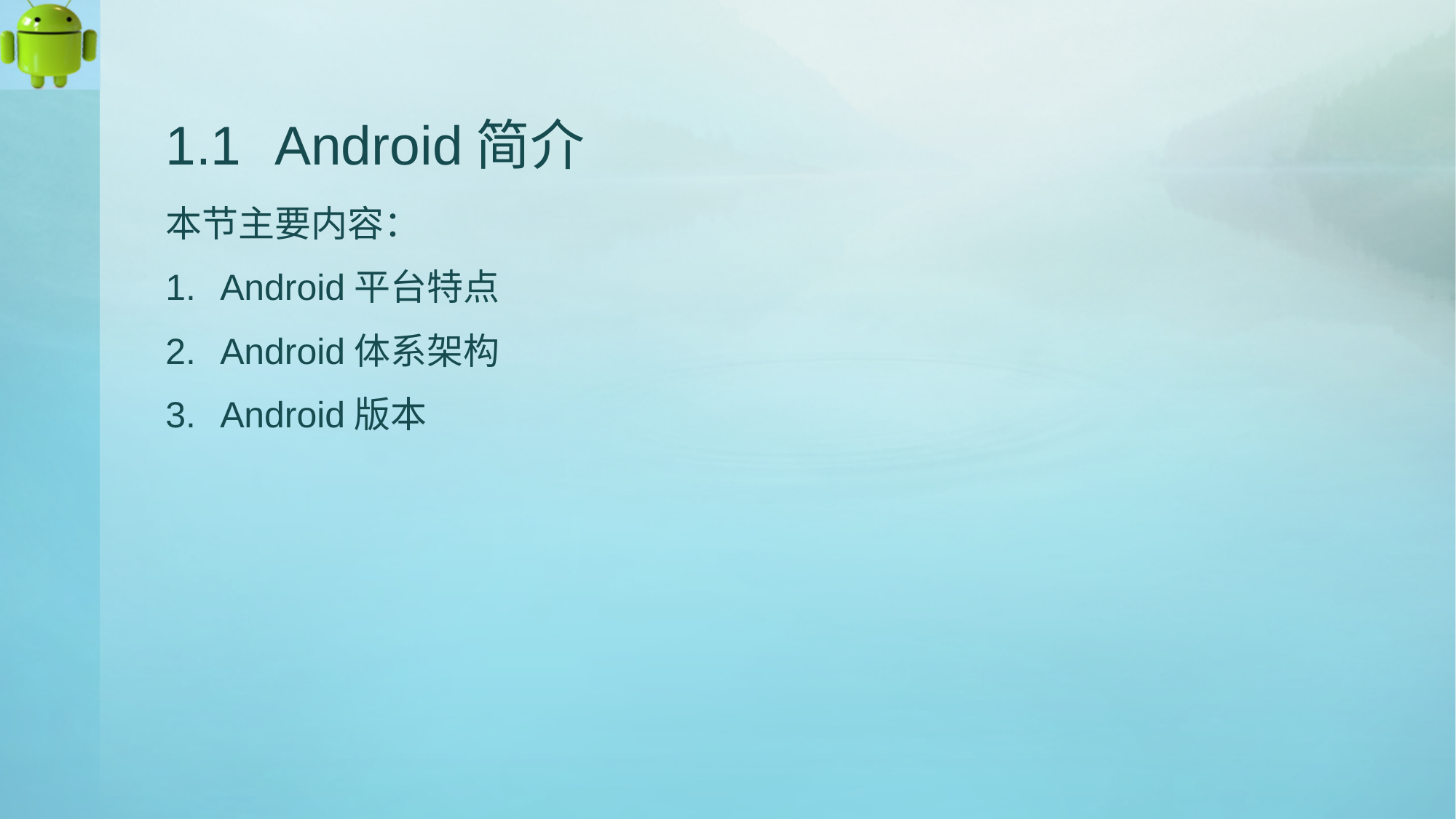

# 1.1	Android简介
本节主要内容：
Android平台特点
Android体系架构
Android版本